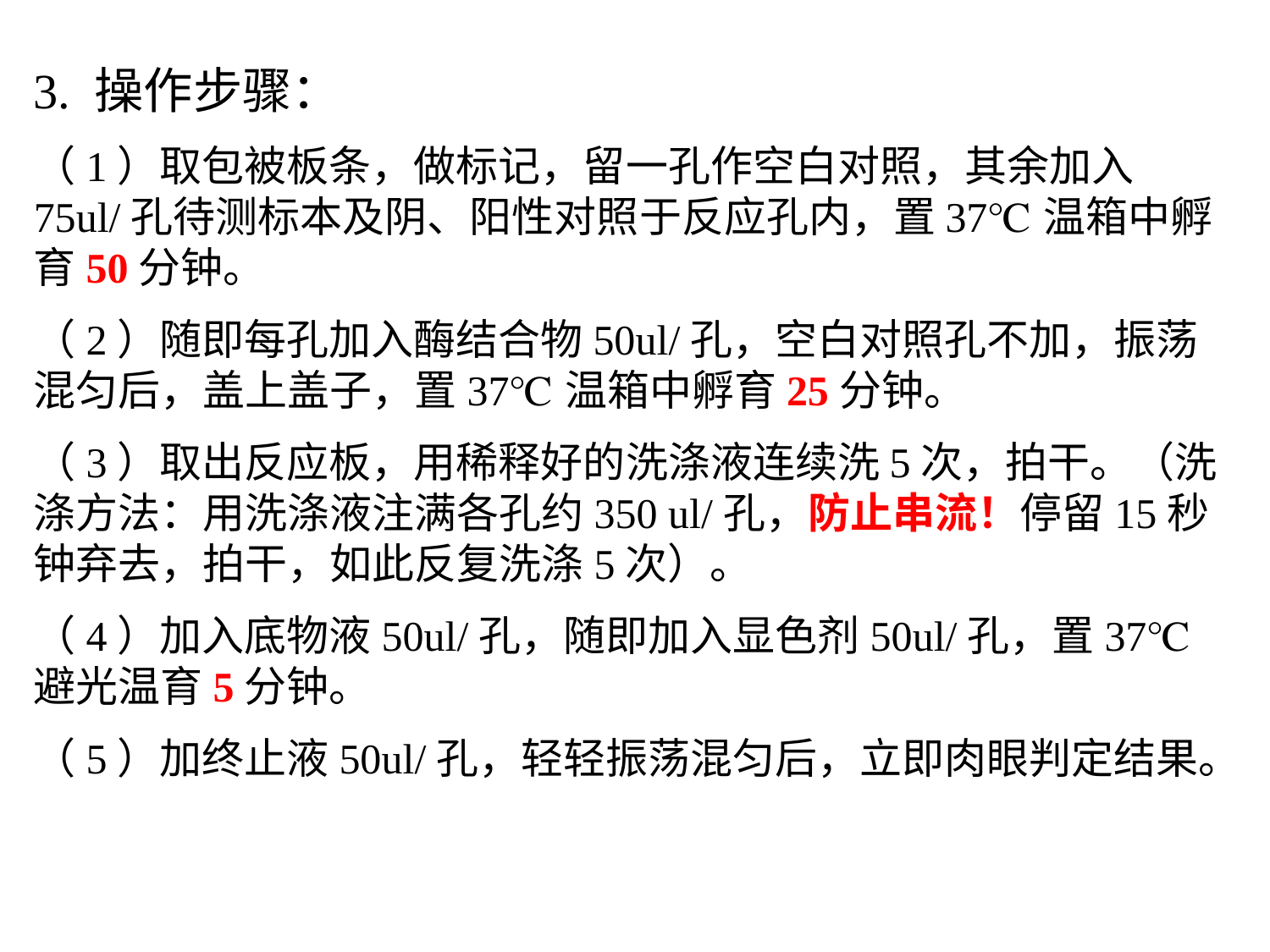

3. 操作步骤：
（1）取包被板条，做标记，留一孔作空白对照，其余加入75ul/孔待测标本及阴、阳性对照于反应孔内，置37℃温箱中孵育50分钟。
（2）随即每孔加入酶结合物50ul/孔，空白对照孔不加，振荡混匀后，盖上盖子，置37℃温箱中孵育25分钟。
（3）取出反应板，用稀释好的洗涤液连续洗5次，拍干。（洗涤方法：用洗涤液注满各孔约350 ul/孔，防止串流！停留15秒钟弃去，拍干，如此反复洗涤5次）。
（4）加入底物液50ul/孔，随即加入显色剂50ul/孔，置37℃避光温育5分钟。
（5）加终止液50ul/孔，轻轻振荡混匀后，立即肉眼判定结果。